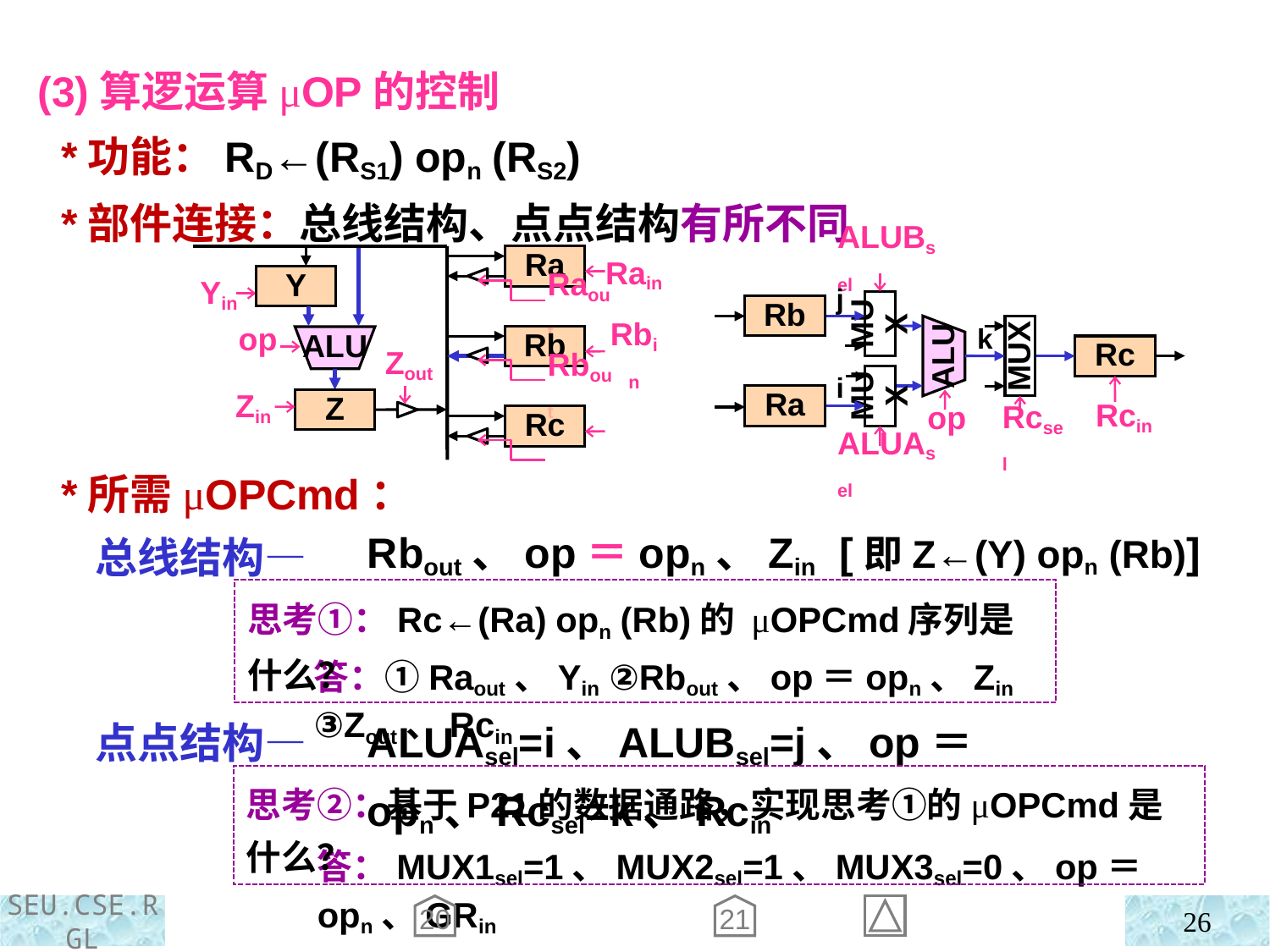

(3)算逻运算μOP的控制
  *功能：RD←(RS1) opn (RS2)
  *部件连接：总线结构、点点结构有所不同

  *所需μOPCmd：
     总线结构—

     点点结构—
ALUBsel
j
Rb
MUX
k
ALU
Rc
MUX
i
MUX
Ra
Rcin
op
Rcsel
ALUAsel
Ra
Rain

Y
Yin
Raout
op
Rb
ALU
Rbin
Zout

Rbout
Zin
Z

Rc

Rbout、op＝opn、Zin  [即Z←(Y) opn (Rb)]

ALUAsel=i、ALUBsel=j、op＝opn、Rcsel=k、Rcin
思考①：Rc←(Ra) opn (Rb)的 μOPCmd序列是什么？
答：①Raout、Yin ②Rbout、op＝opn、Zin ③Zout、Rcin
思考②：基于P21的数据通路，实现思考①的μOPCmd是什么？
答：MUX1sel=1、MUX2sel=1、MUX3sel=0、op＝opn、GRin
20
21
26